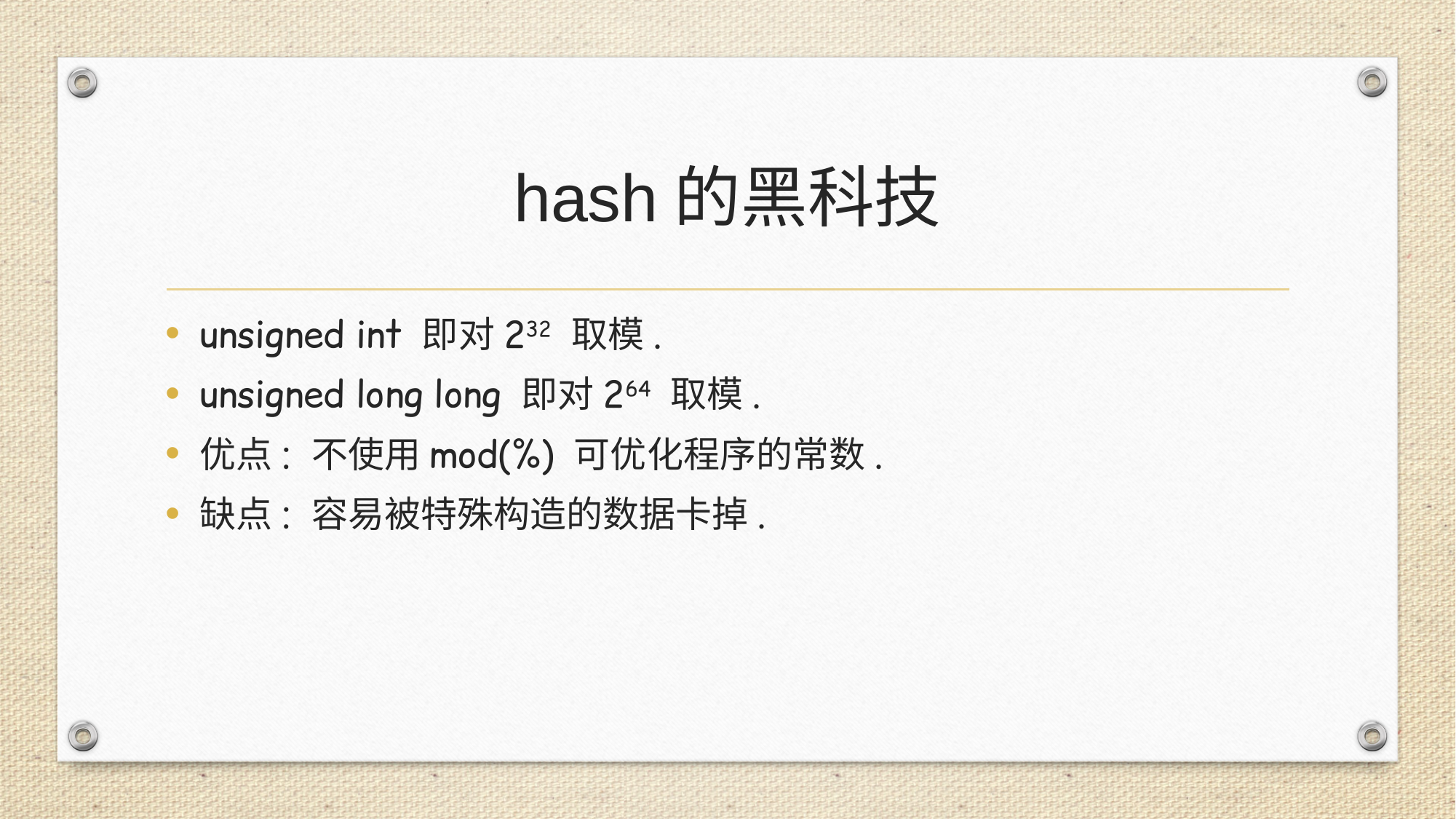

# hash的黑科技
unsigned int 即对232 取模.
unsigned long long 即对264 取模.
优点: 不使用mod(%) 可优化程序的常数.
缺点: 容易被特殊构造的数据卡掉.